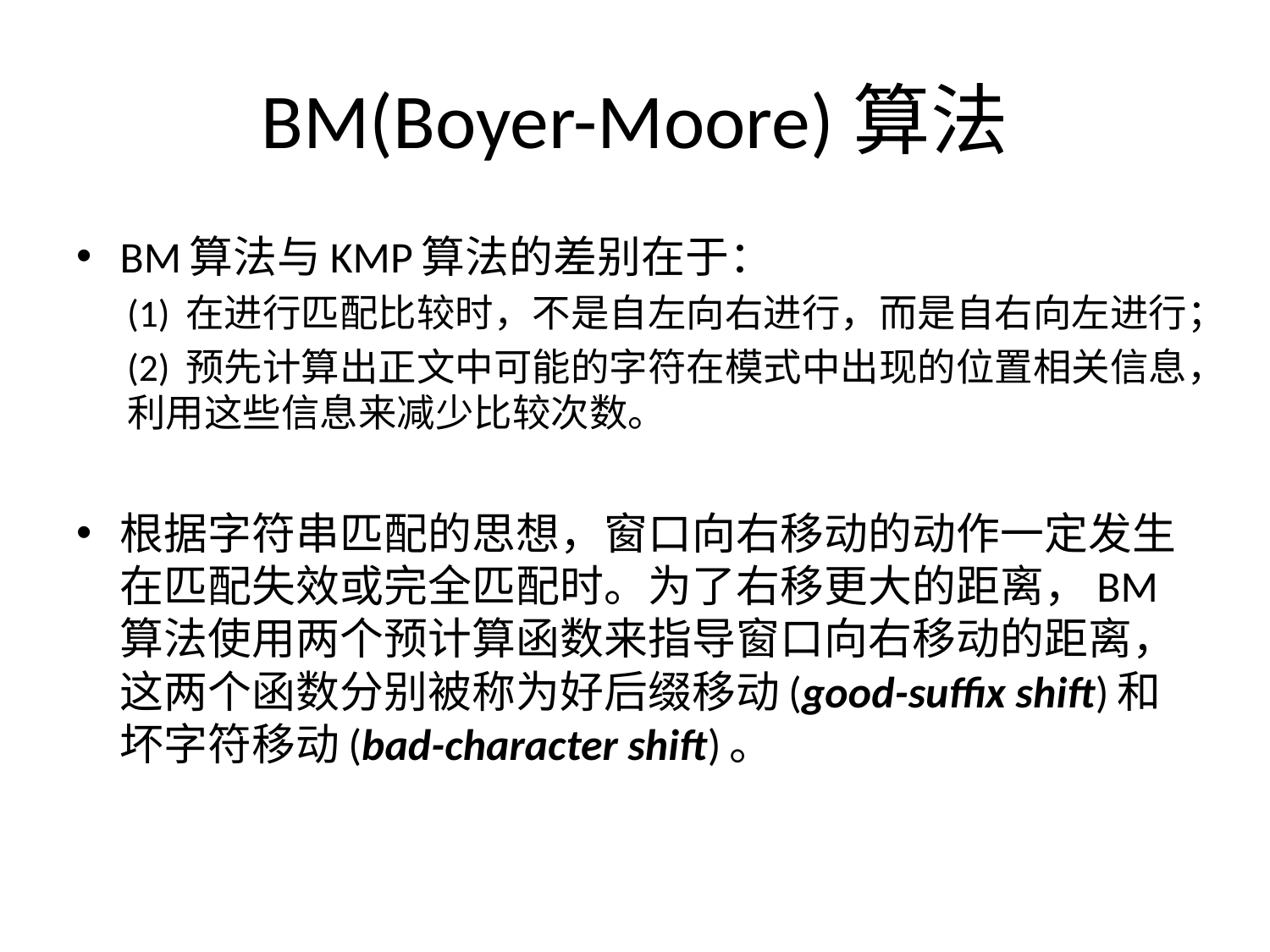

# BM(Boyer-Moore)算法
BM算法与KMP算法的差别在于：
(1) 在进行匹配比较时，不是自左向右进行，而是自右向左进行；
(2) 预先计算出正文中可能的字符在模式中出现的位置相关信息，利用这些信息来减少比较次数。

根据字符串匹配的思想，窗口向右移动的动作一定发生在匹配失效或完全匹配时。为了右移更大的距离，BM算法使用两个预计算函数来指导窗口向右移动的距离，这两个函数分别被称为好后缀移动(good-suffix shift)和坏字符移动(bad-character shift)。